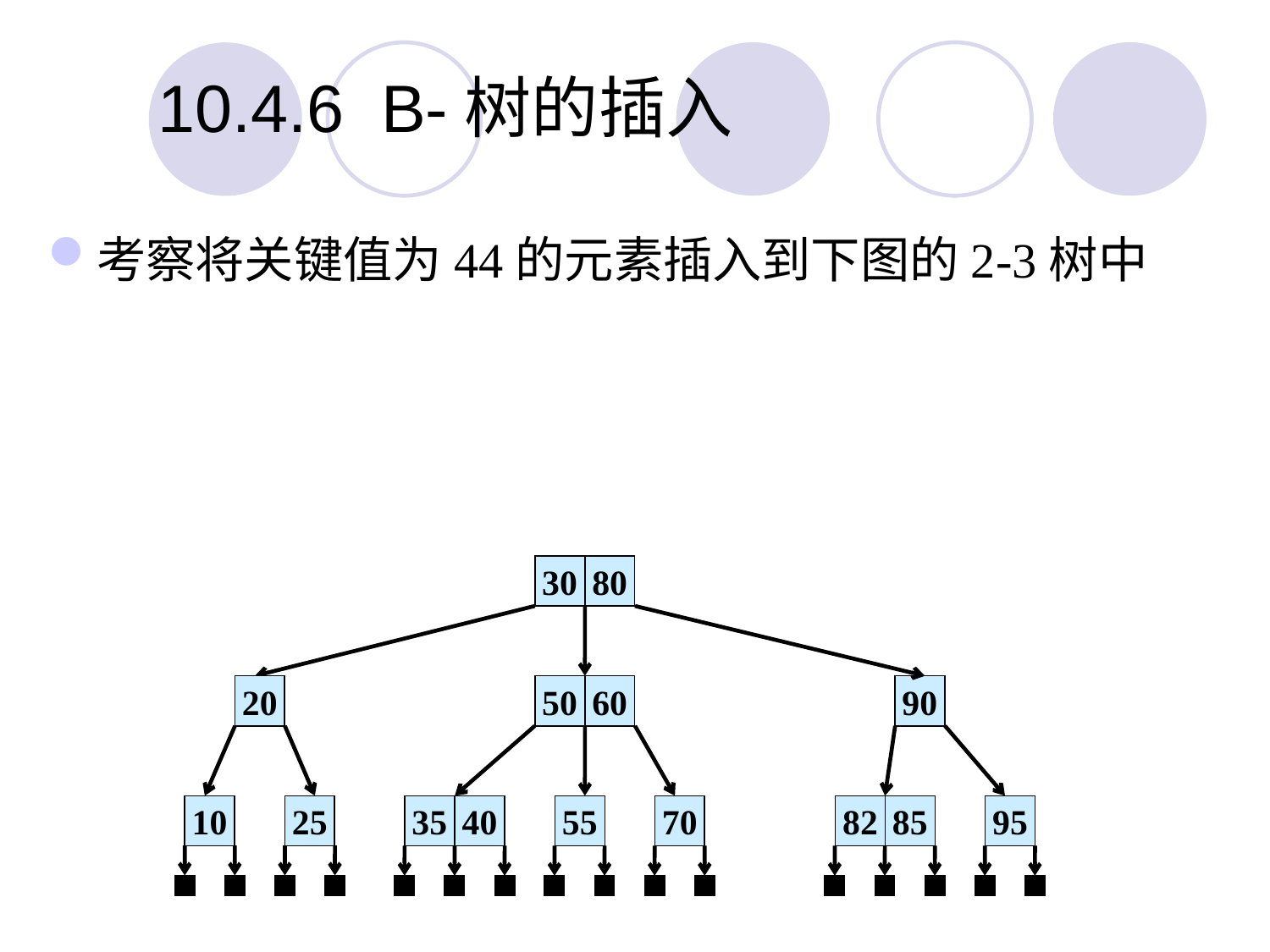

10.4.6  B-树的插入
62

考察将关键值为44的元素插入到下图的2-3树中
30
80

20
50
60
90

10
25
35
40
55
70
82
85
95